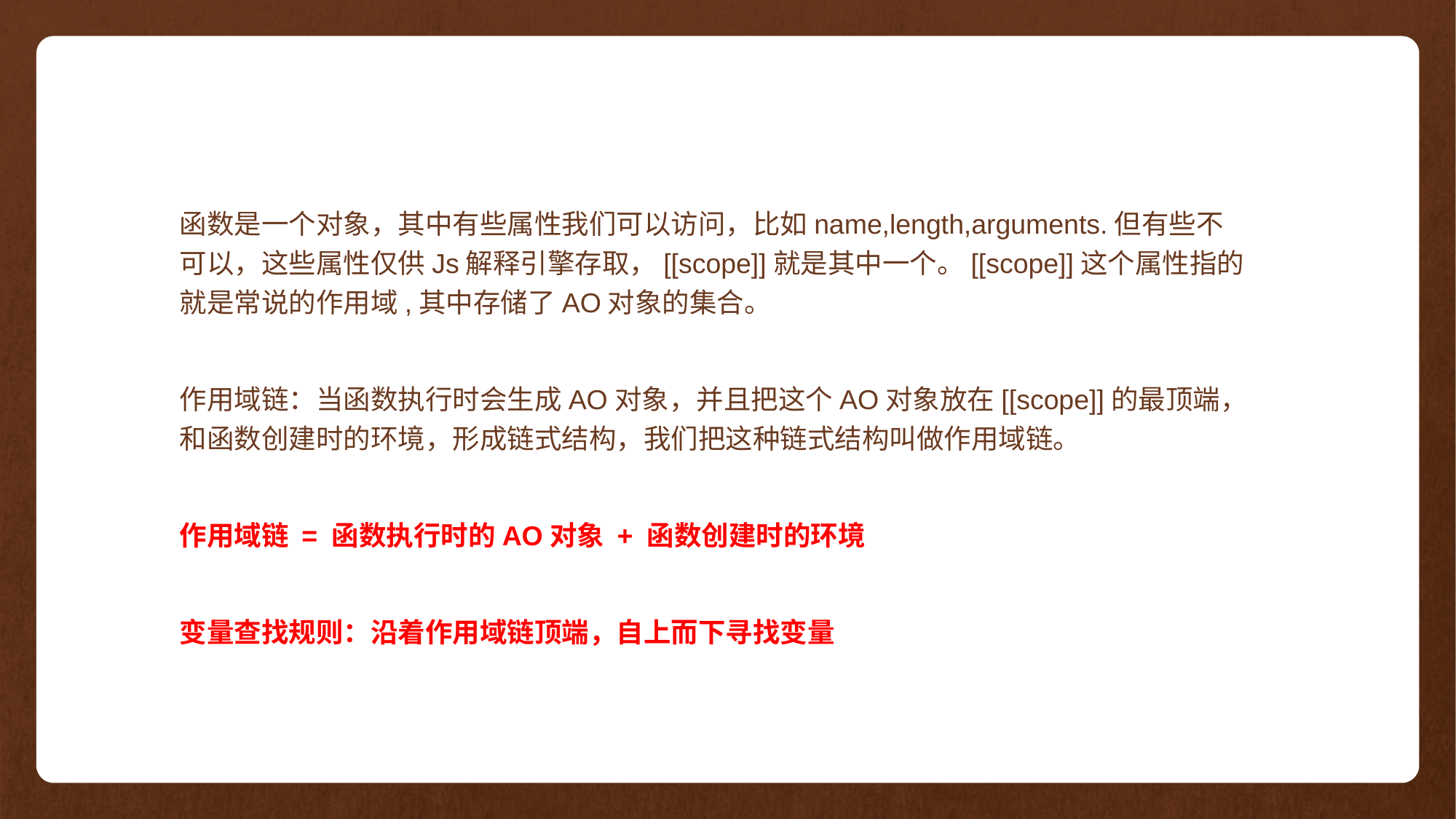

函数是一个对象，其中有些属性我们可以访问，比如name,length,arguments.但有些不可以，这些属性仅供Js解释引擎存取，[[scope]]就是其中一个。[[scope]]这个属性指的就是常说的作用域,其中存储了AO对象的集合。
作用域链：当函数执行时会生成AO对象，并且把这个AO对象放在[[scope]]的最顶端，和函数创建时的环境，形成链式结构，我们把这种链式结构叫做作用域链。
作用域链 = 函数执行时的AO对象 + 函数创建时的环境
变量查找规则：沿着作用域链顶端，自上而下寻找变量